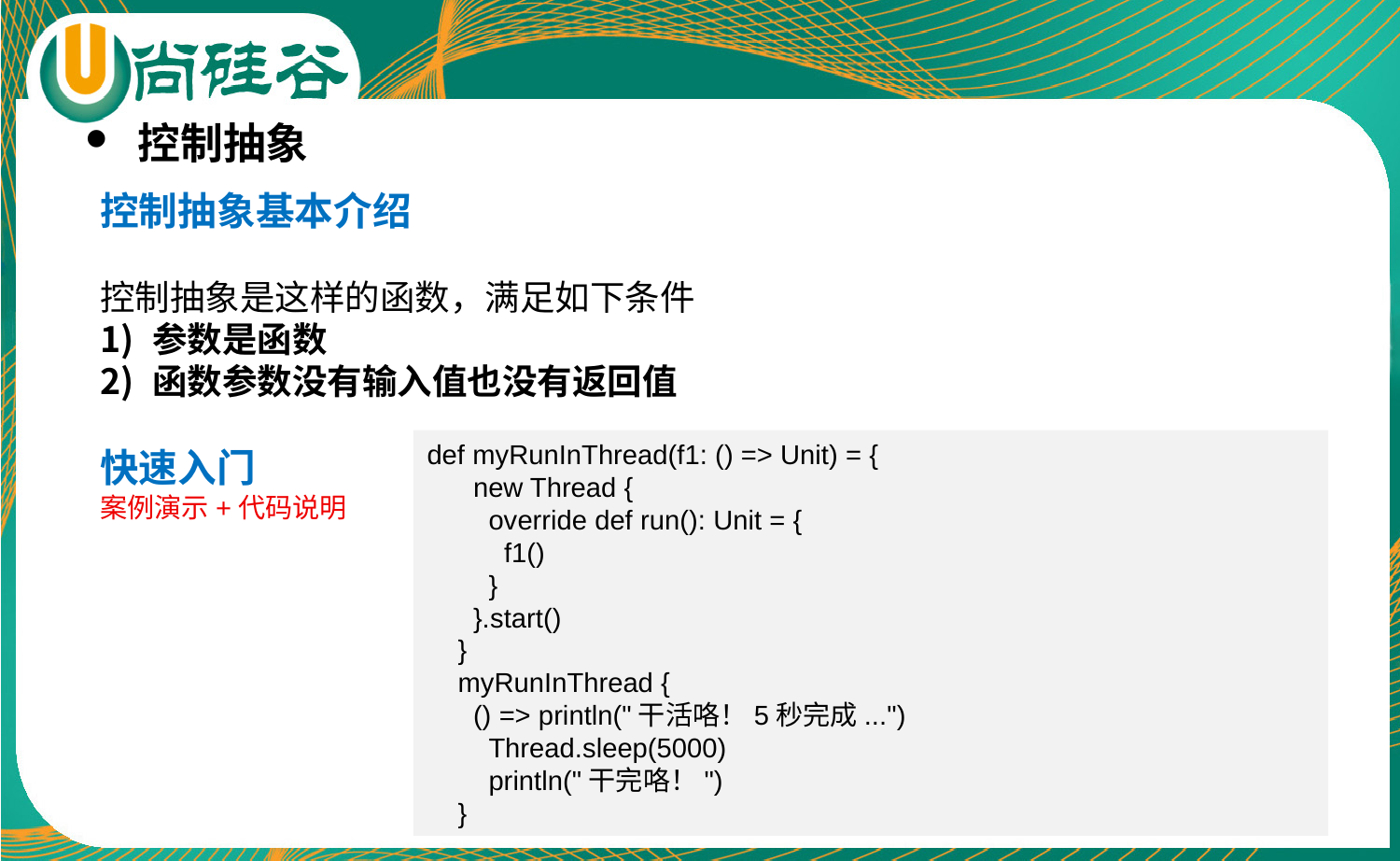

控制抽象
控制抽象基本介绍

控制抽象是这样的函数，满足如下条件
参数是函数
函数参数没有输入值也没有返回值

快速入门
案例演示+代码说明

def myRunInThread(f1: () => Unit) = {
      new Thread {
        override def run(): Unit = {
          f1()
        }
      }.start()
    }
    myRunInThread {
      () => println("干活咯！5秒完成...")
        Thread.sleep(5000)
        println("干完咯！")
    }